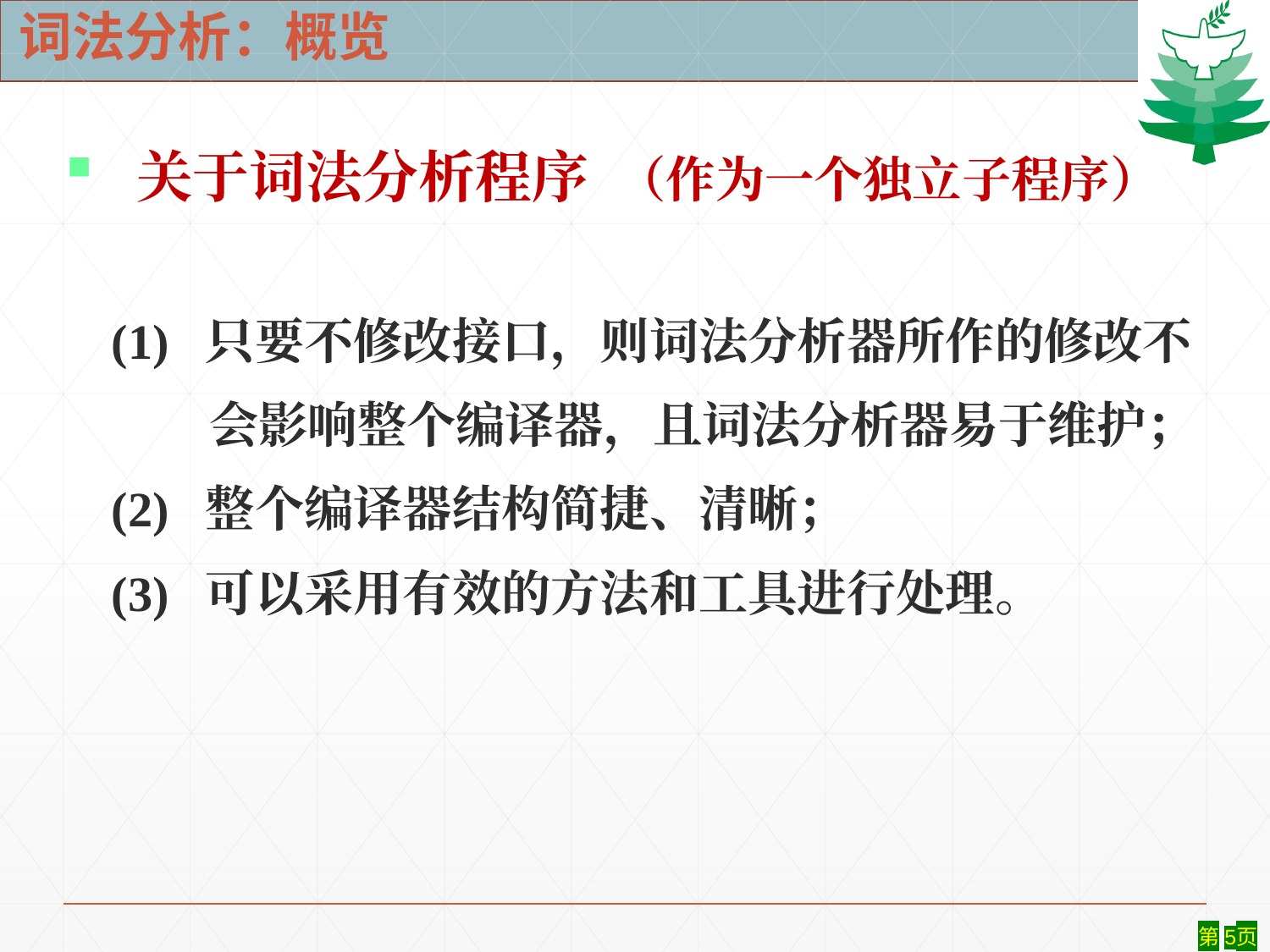

# 词法分析：概览
  关于词法分析程序  （作为一个独立子程序）
  (1)  只要不修改接口，则词法分析器所作的修改不
         会影响整个编译器，且词法分析器易于维护；
  (2)  整个编译器结构简捷、清晰；
  (3)  可以采用有效的方法和工具进行处理。